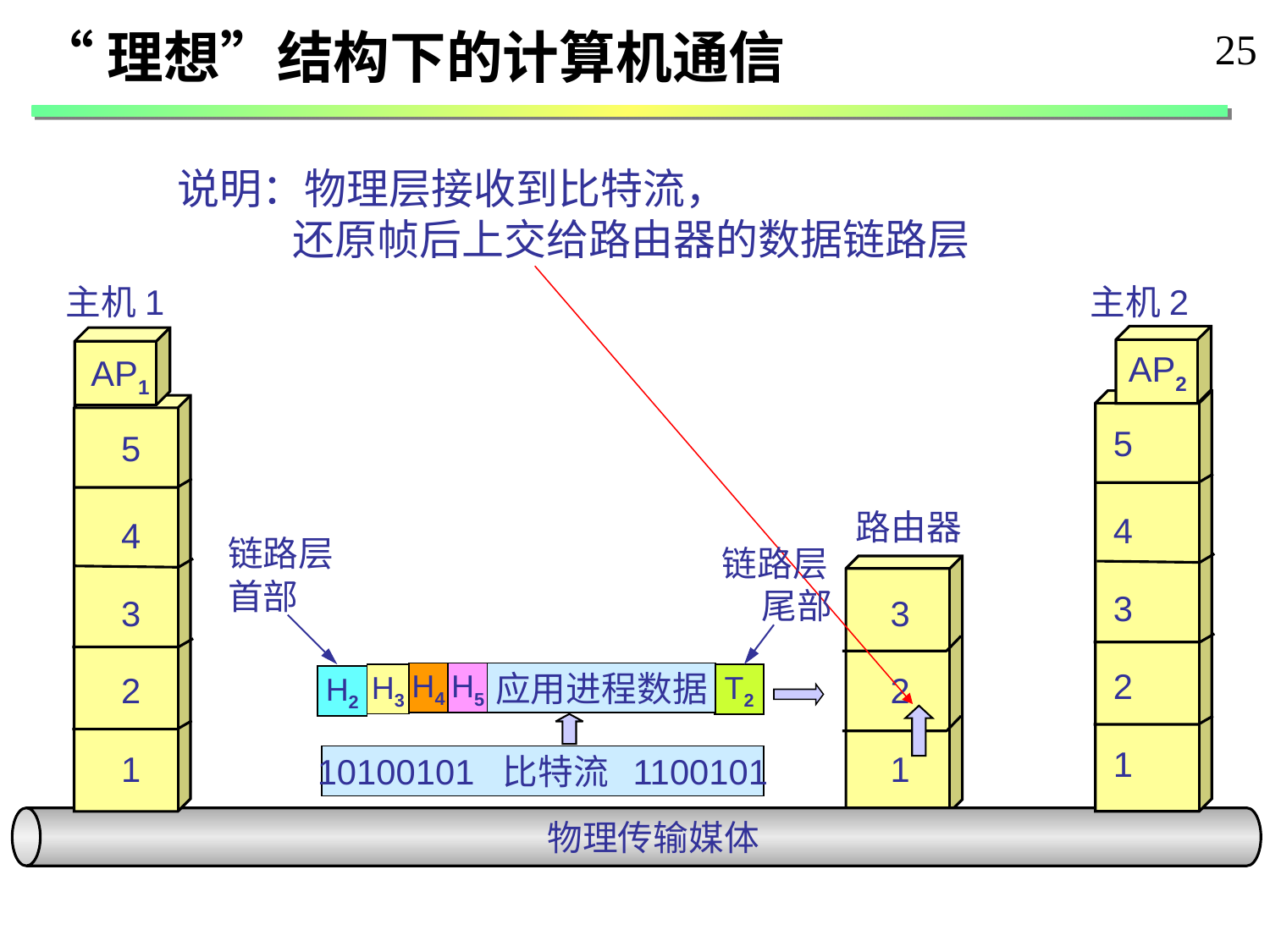

“理想”结构下的计算机通信
 25

说明：物理层接收到比特流，
           还原帧后上交给路由器的数据链路层

主机 1
主机 2

AP2

5

4

3

2

1

AP1

5

路由器
4
链路层
首部
链路层
    尾部

3
3

2
2
H4
H5
应用进程数据
H3
T2
H2

1
1
10100101  比特流  1100101
物理传输媒体